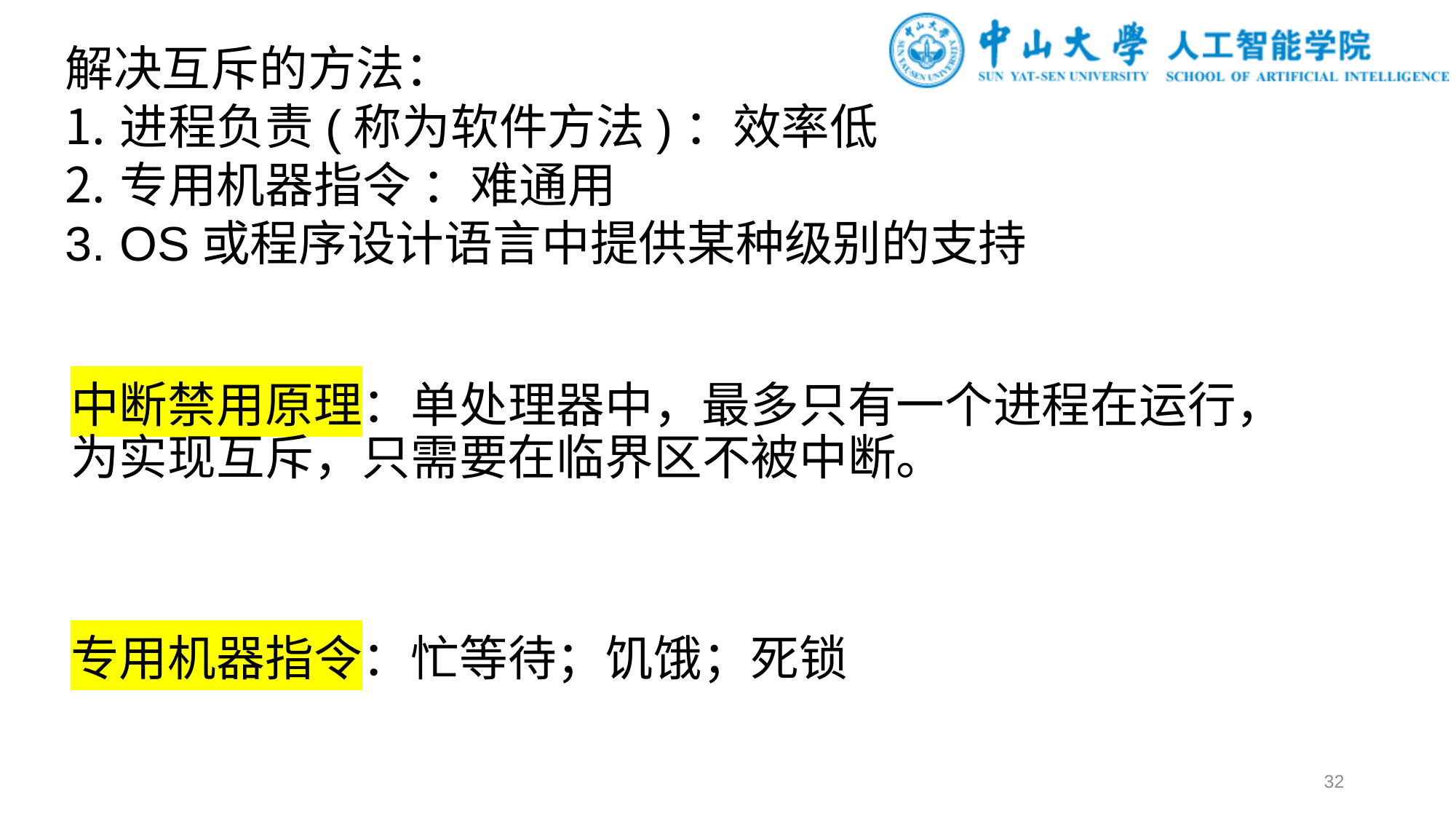

解决互斥的方法：
进程负责(称为软件方法)：效率低
专用机器指令 ：难通用
OS或程序设计语言中提供某种级别的支持
中断禁用原理：单处理器中，最多只有一个进程在运行，为实现互斥，只需要在临界区不被中断。

专用机器指令：忙等待；饥饿；死锁
32